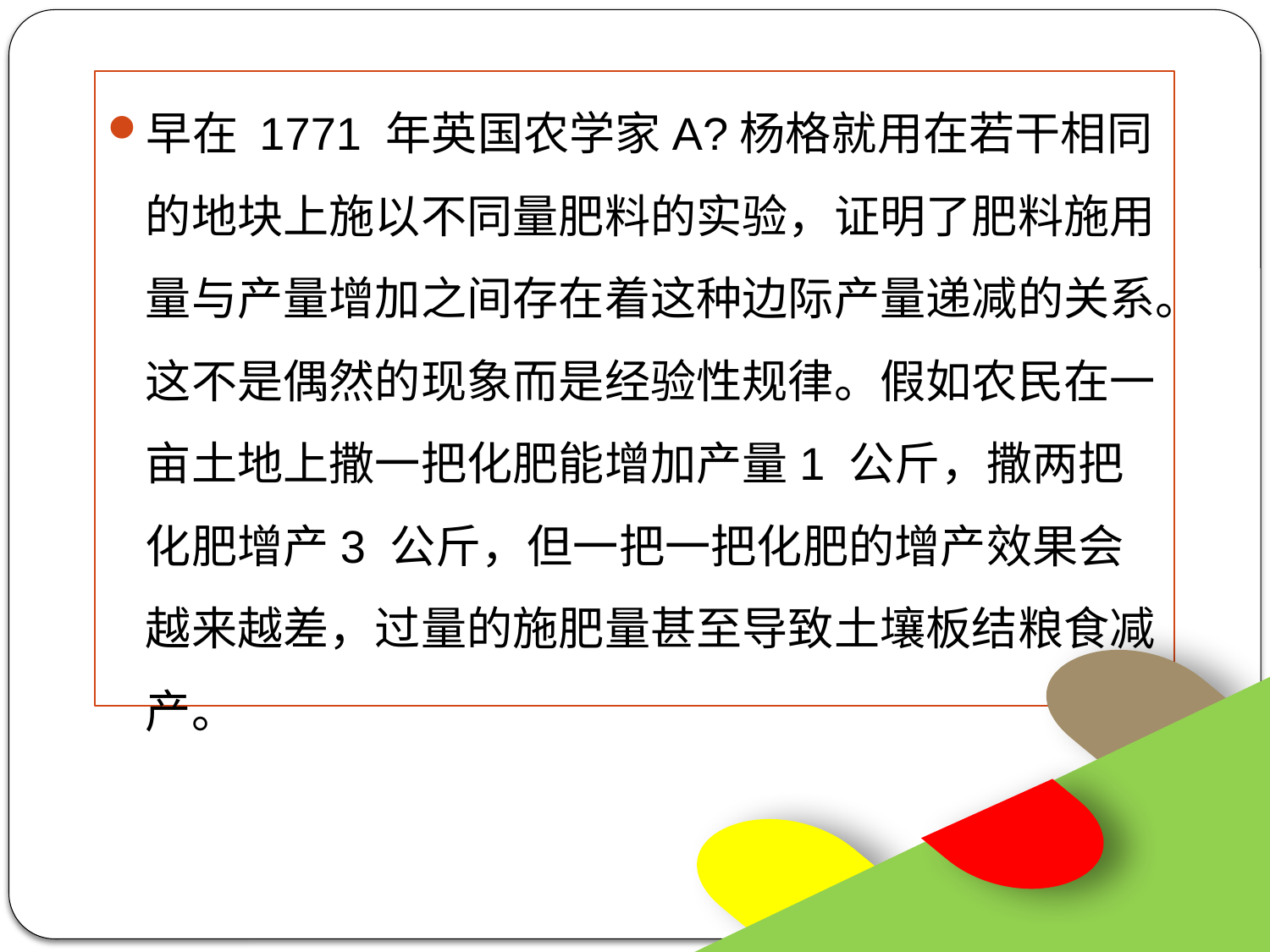

早在 1771 年英国农学家A?杨格就用在若干相同的地块上施以不同量肥料的实验，证明了肥料施用量与产量增加之间存在着这种边际产量递减的关系。这不是偶然的现象而是经验性规律。假如农民在一亩土地上撒一把化肥能增加产量1 公斤，撒两把化肥增产3 公斤，但一把一把化肥的增产效果会越来越差，过量的施肥量甚至导致土壤板结粮食减产。